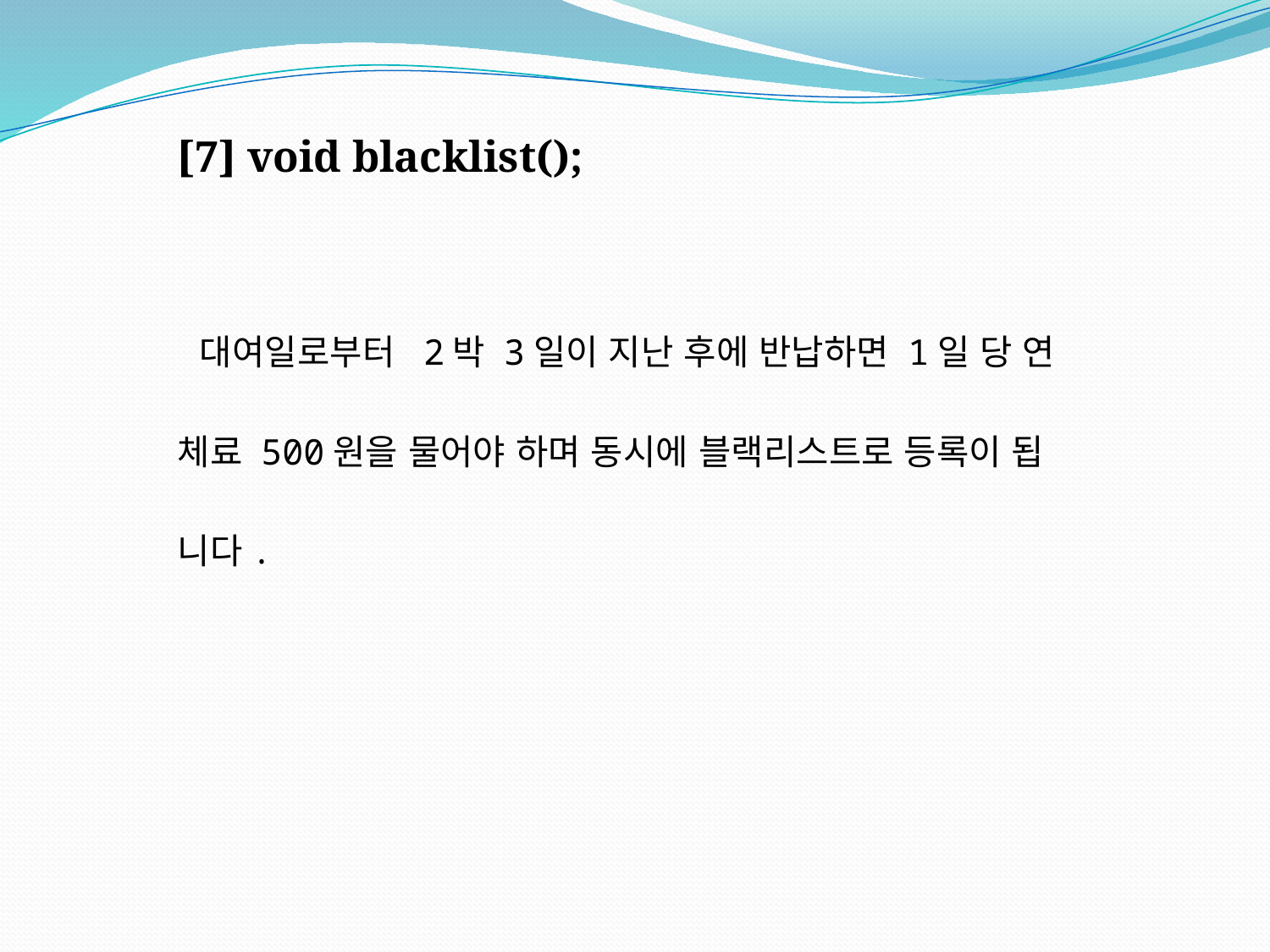

[7] void blacklist();

 대여일로부터  2박 3일이 지난 후에 반납하면 1일 당 연

체료 500원을 물어야 하며 동시에 블랙리스트로 등록이 됩

니다.